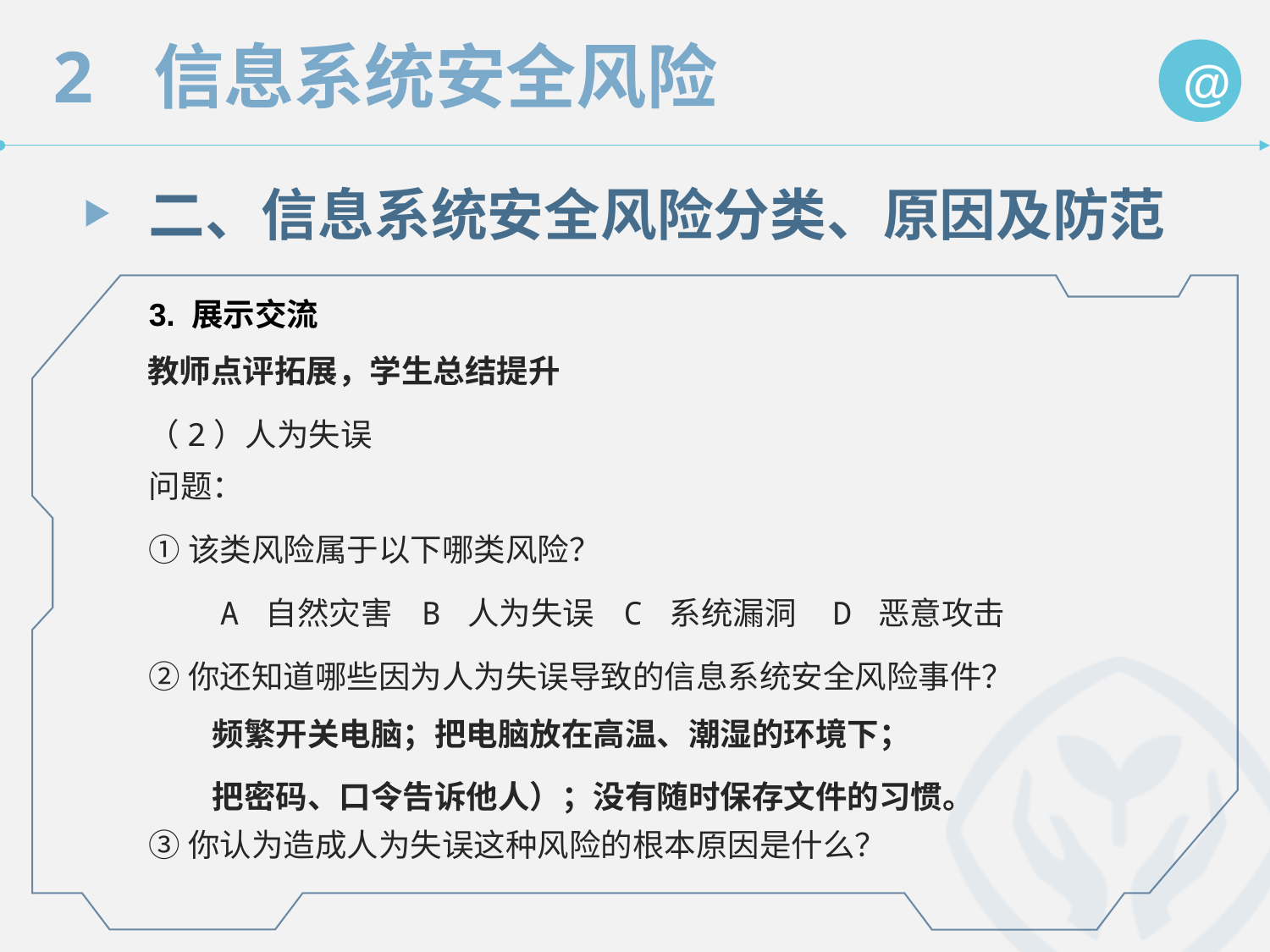

二、信息系统安全风险分类、原因及防范

3. 展示交流
教师点评拓展，学生总结提升
（2）人为失误

问题：
①该类风险属于以下哪类风险？
　　A 自然灾害   B 人为失误   C 系统漏洞    D 恶意攻击
②你还知道哪些因为人为失误导致的信息系统安全风险事件？
　　频繁开关电脑；把电脑放在高温、潮湿的环境下；
　　把密码、口令告诉他人）；没有随时保存文件的习惯。
③你认为造成人为失误这种风险的根本原因是什么？